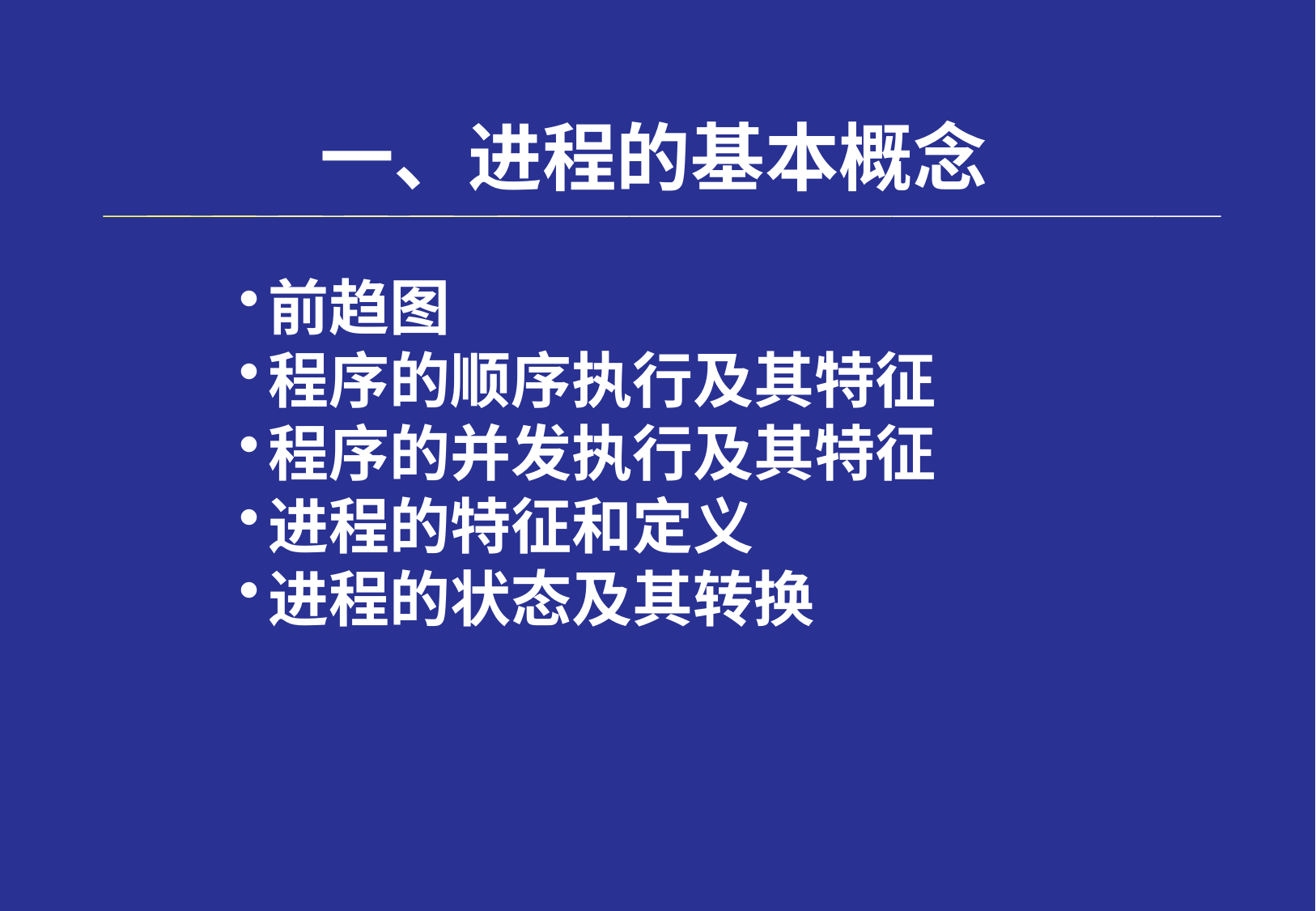

# 一、进程的基本概念

前趋图
程序的顺序执行及其特征
程序的并发执行及其特征
进程的特征和定义
进程的状态及其转换